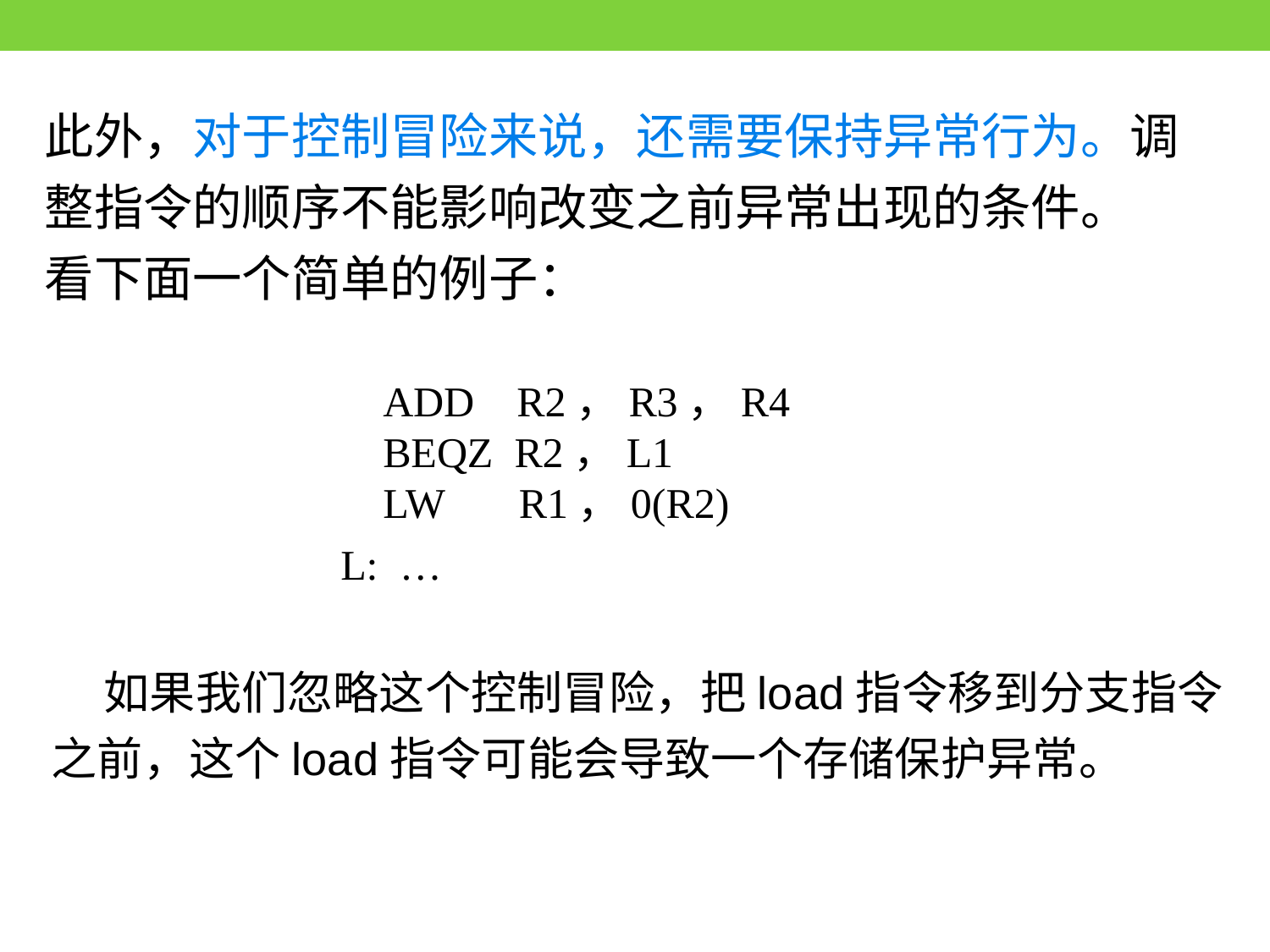

12
此外，对于控制冒险来说，还需要保持异常行为。调整指令的顺序不能影响改变之前异常出现的条件。
看下面一个简单的例子：
    ADD    R2，R3，R4
    BEQZ  R2，L1
    LW       R1，0(R2)
L:  …
    如果我们忽略这个控制冒险，把load指令移到分支指令之前，这个load指令可能会导致一个存储保护异常。